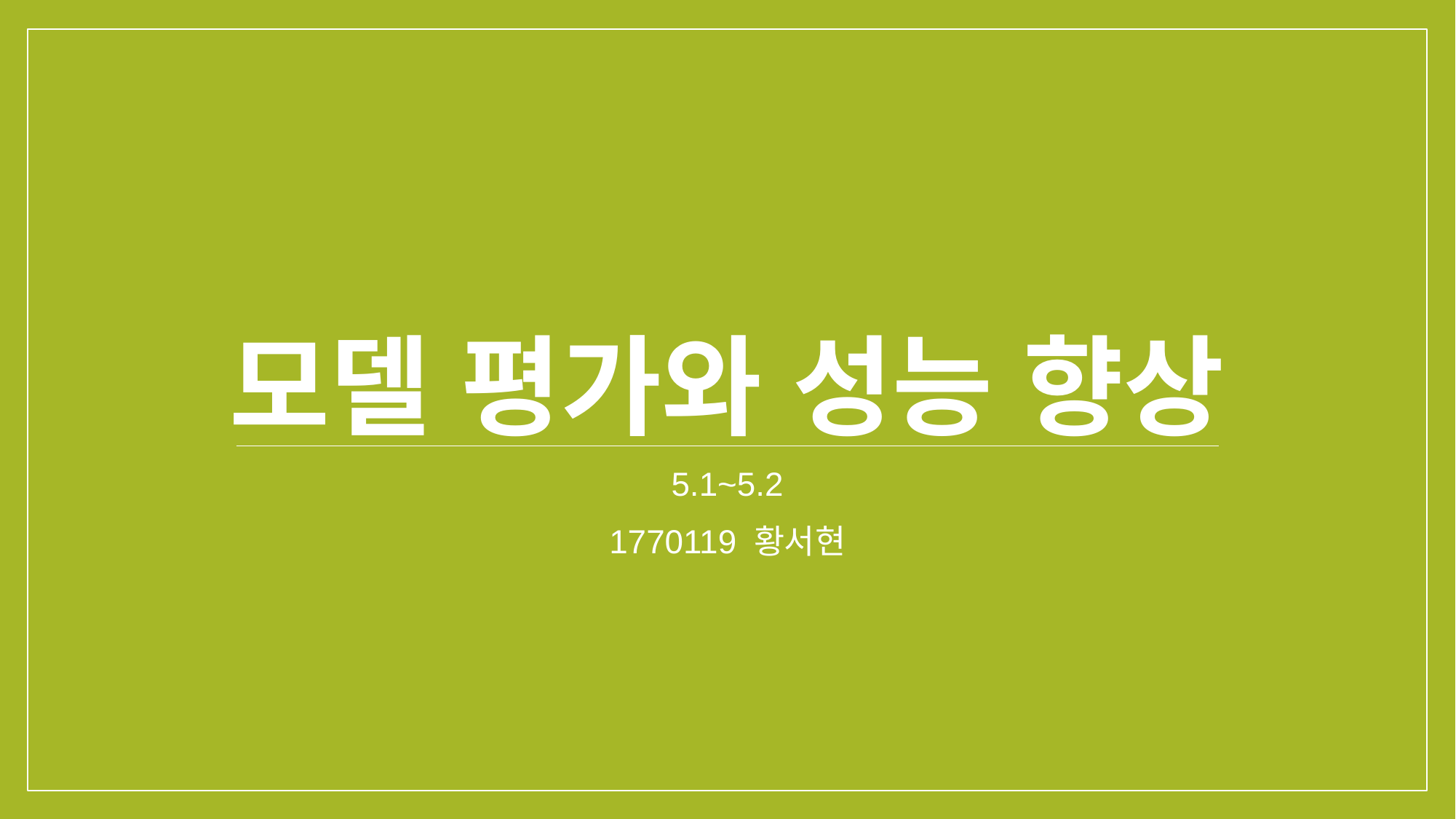

# 모델 평가와 성능 향상
5.1~5.2
1770119 황서현